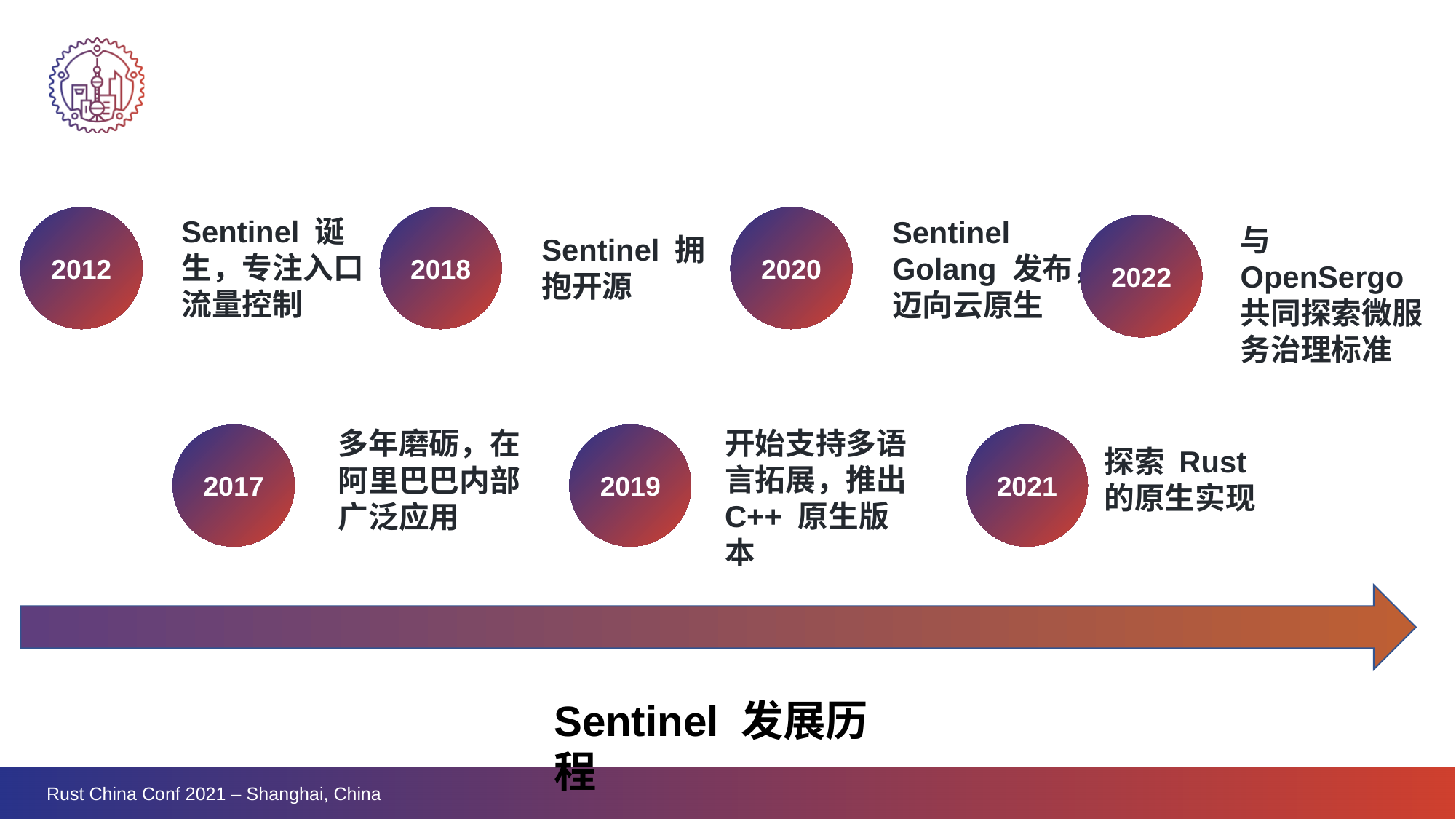

2012
Sentinel 诞生，专注入口流量控制
2018
2020
Sentinel Golang 发布，迈向云原生
2022
与 OpenSergo 共同探索微服务治理标准
Sentinel 拥抱开源
开始支持多语言拓展，推出C++ 原生版本
多年磨砺，在阿里巴巴内部广泛应用
2017
2019
2021
探索 Rust 的原生实现

Sentinel 发展历程